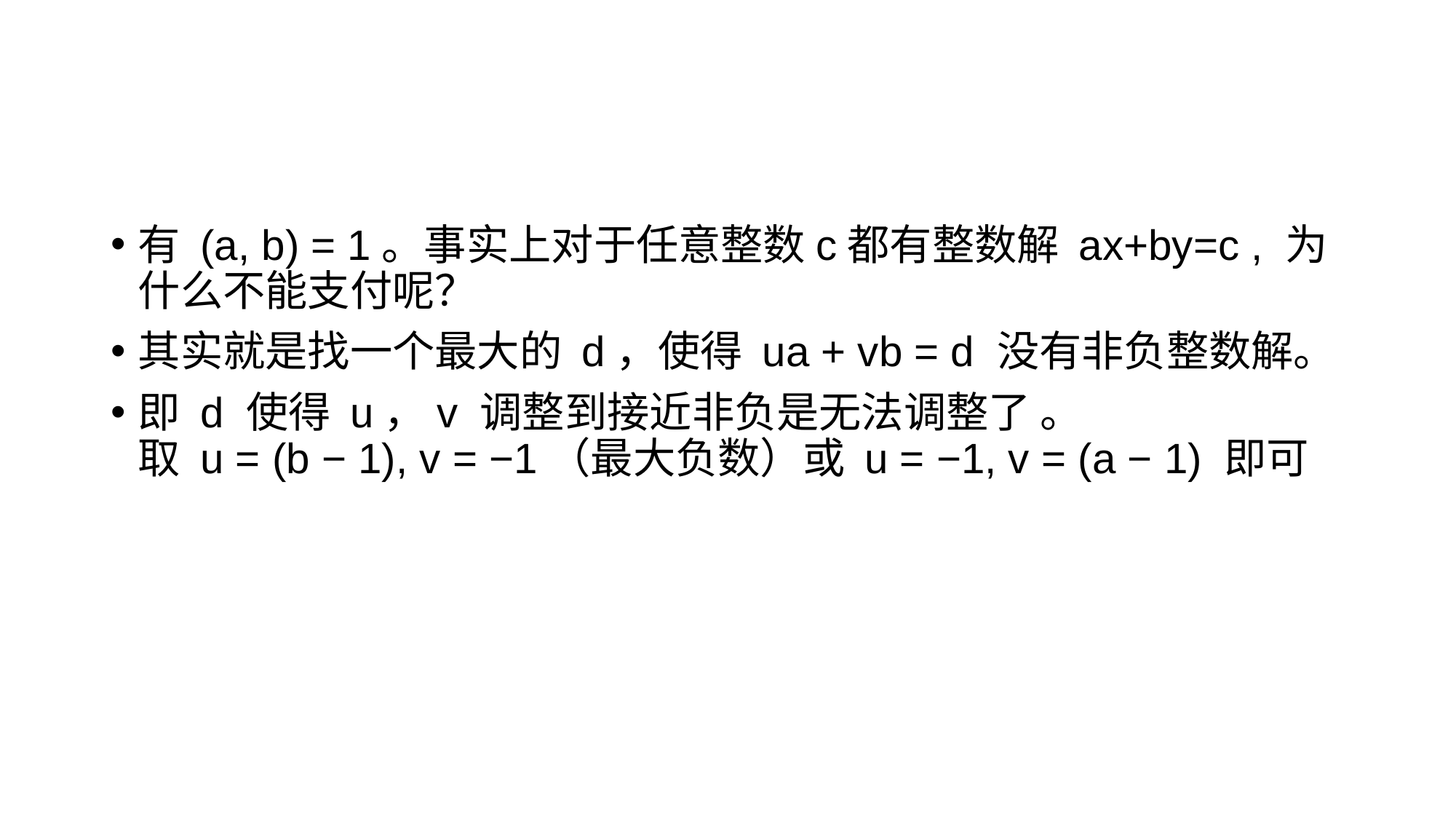

#
有 (a, b) = 1。事实上对于任意整数c都有整数解 ax+by=c , 为什么不能支付呢？
其实就是找一个最大的 d，使得 ua + vb = d 没有非负整数解。
即 d 使得 u，v 调整到接近非负是无法调整了 。
取 u = (b − 1), v = −1（最大负数）或 u = −1, v = (a − 1) 即可